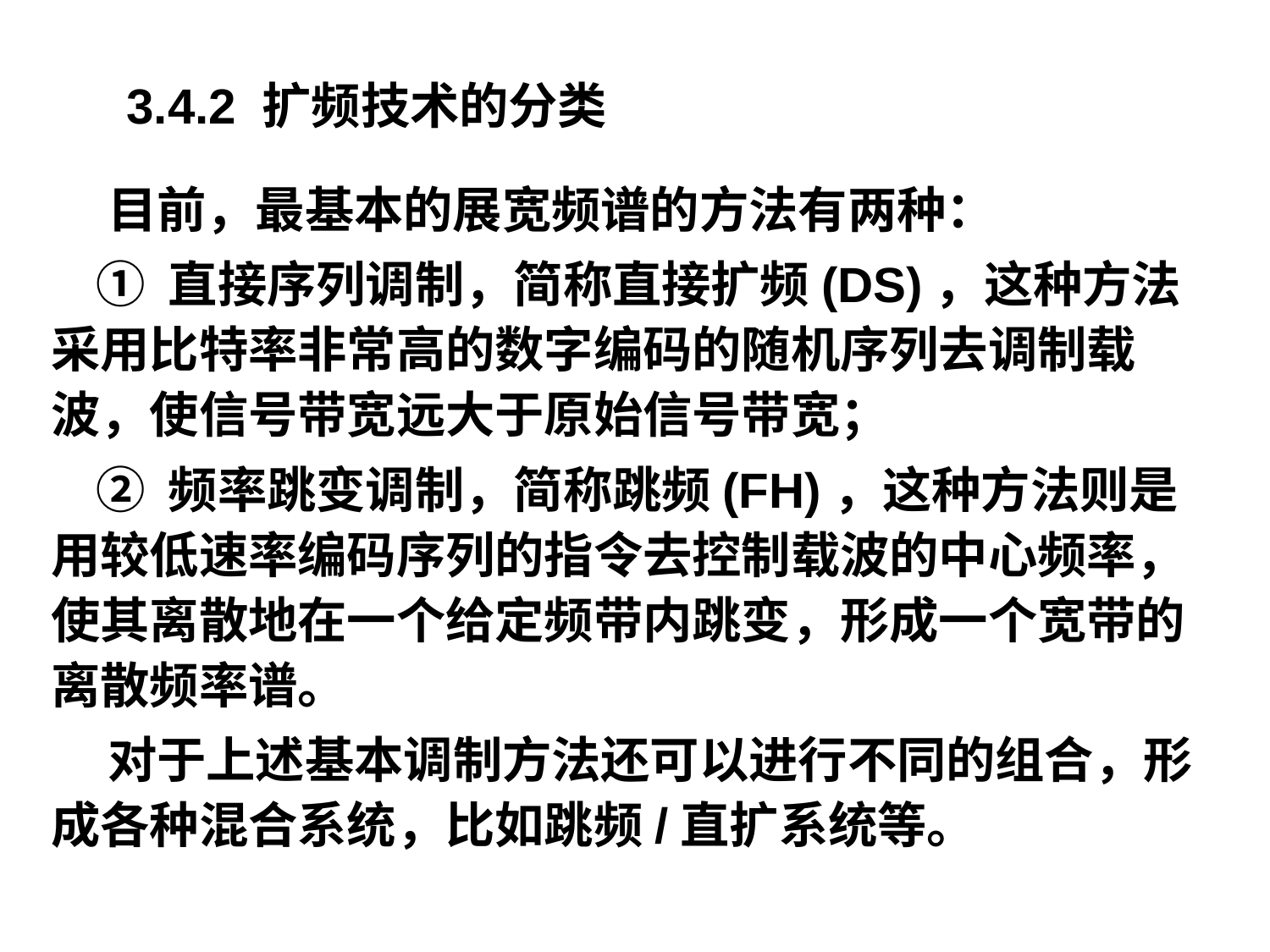

# 3.4.2 扩频技术的分类
    目前，最基本的展宽频谱的方法有两种：
    ① 直接序列调制，简称直接扩频(DS)，这种方法采用比特率非常高的数字编码的随机序列去调制载波，使信号带宽远大于原始信号带宽；
    ② 频率跳变调制，简称跳频(FH)，这种方法则是用较低速率编码序列的指令去控制载波的中心频率，使其离散地在一个给定频带内跳变，形成一个宽带的离散频率谱。
    对于上述基本调制方法还可以进行不同的组合，形成各种混合系统，比如跳频/直扩系统等。